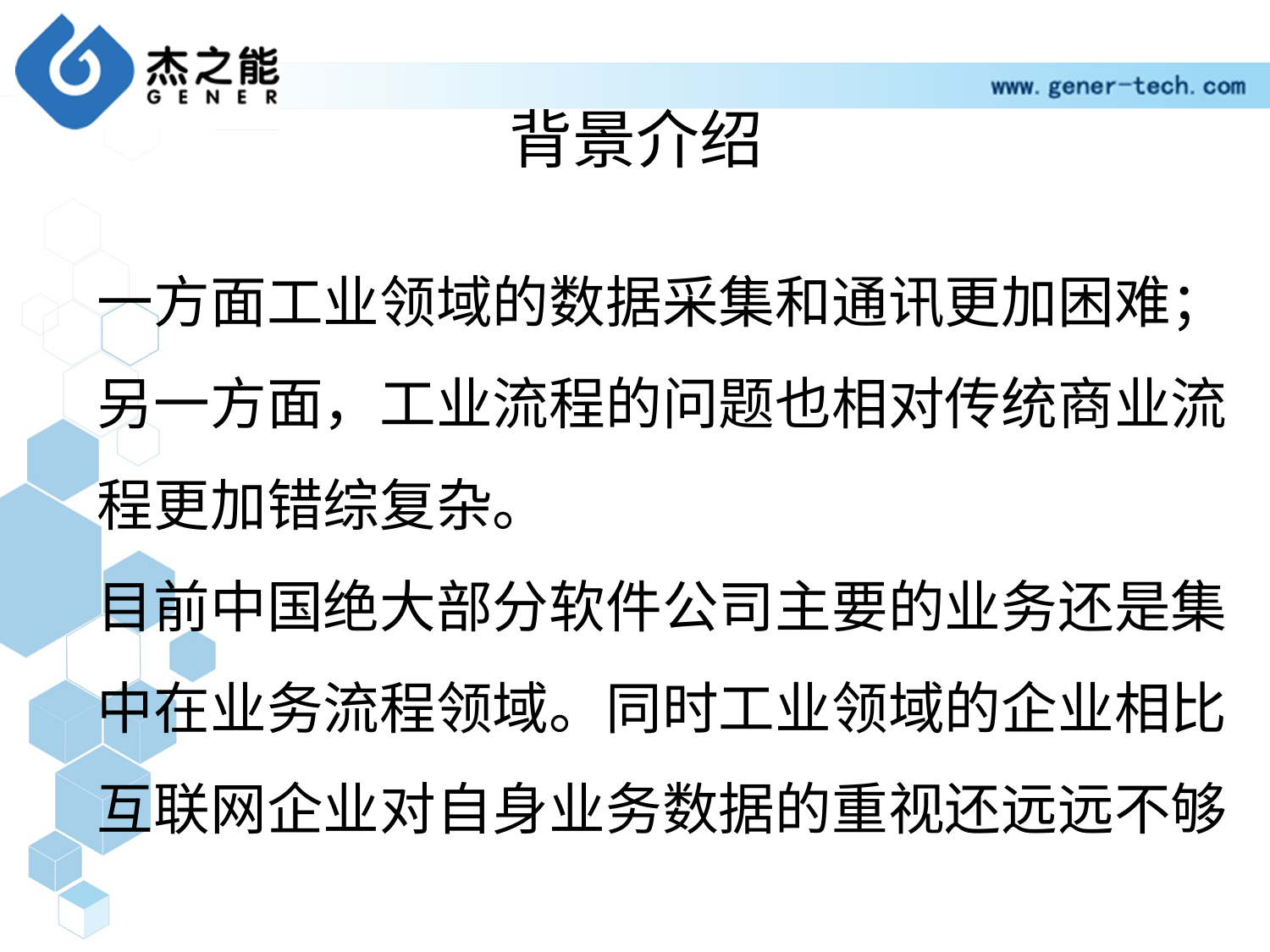

背景介绍
一方面工业领域的数据采集和通讯更加困难；
另一方面，工业流程的问题也相对传统商业流程更加错综复杂。
目前中国绝大部分软件公司主要的业务还是集中在业务流程领域。同时工业领域的企业相比互联网企业对自身业务数据的重视还远远不够